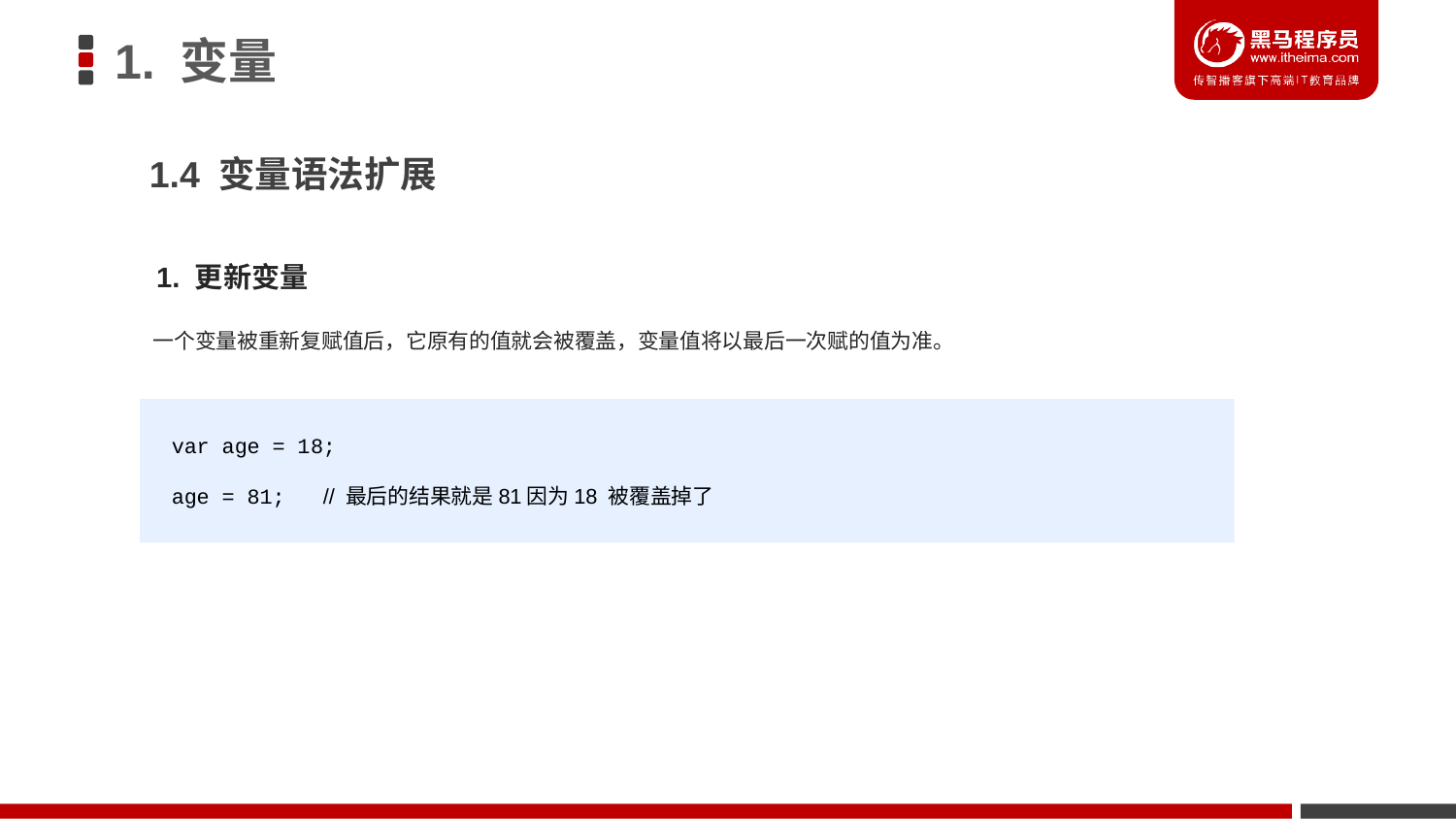

# 1. 变量
1.4 变量语法扩展
1. 更新变量
一个变量被重新复赋值后，它原有的值就会被覆盖，变量值将以最后一次赋的值为准。
var age = 18;

age = 81;   // 最后的结果就是81因为18 被覆盖掉了